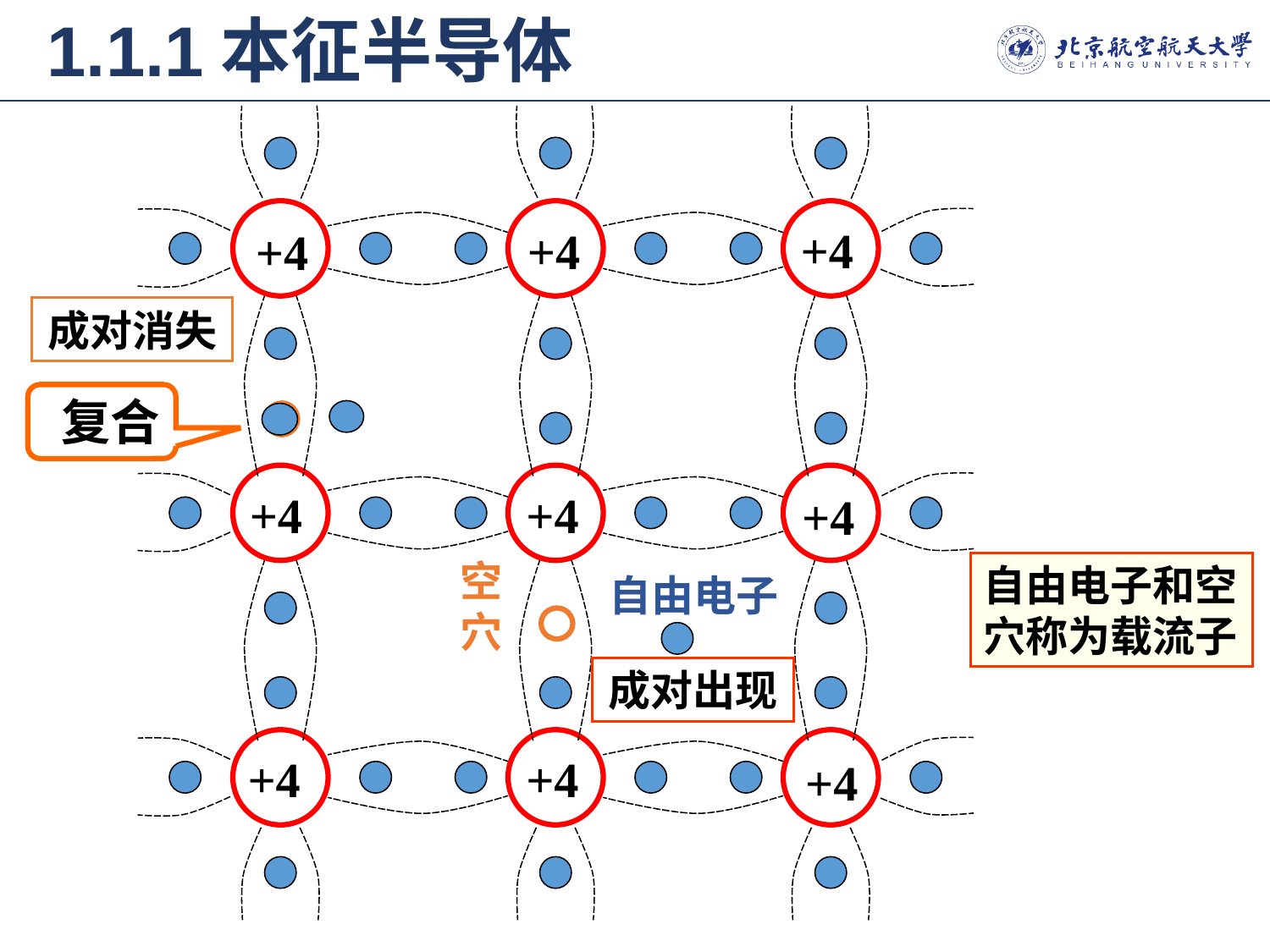

1.1.1本征半导体

+4
+4
+4

成对消失

复合

+4
+4
+4

空穴
自由电子和空穴称为载流子

自由电子

成对出现

+4
+4
+4

6